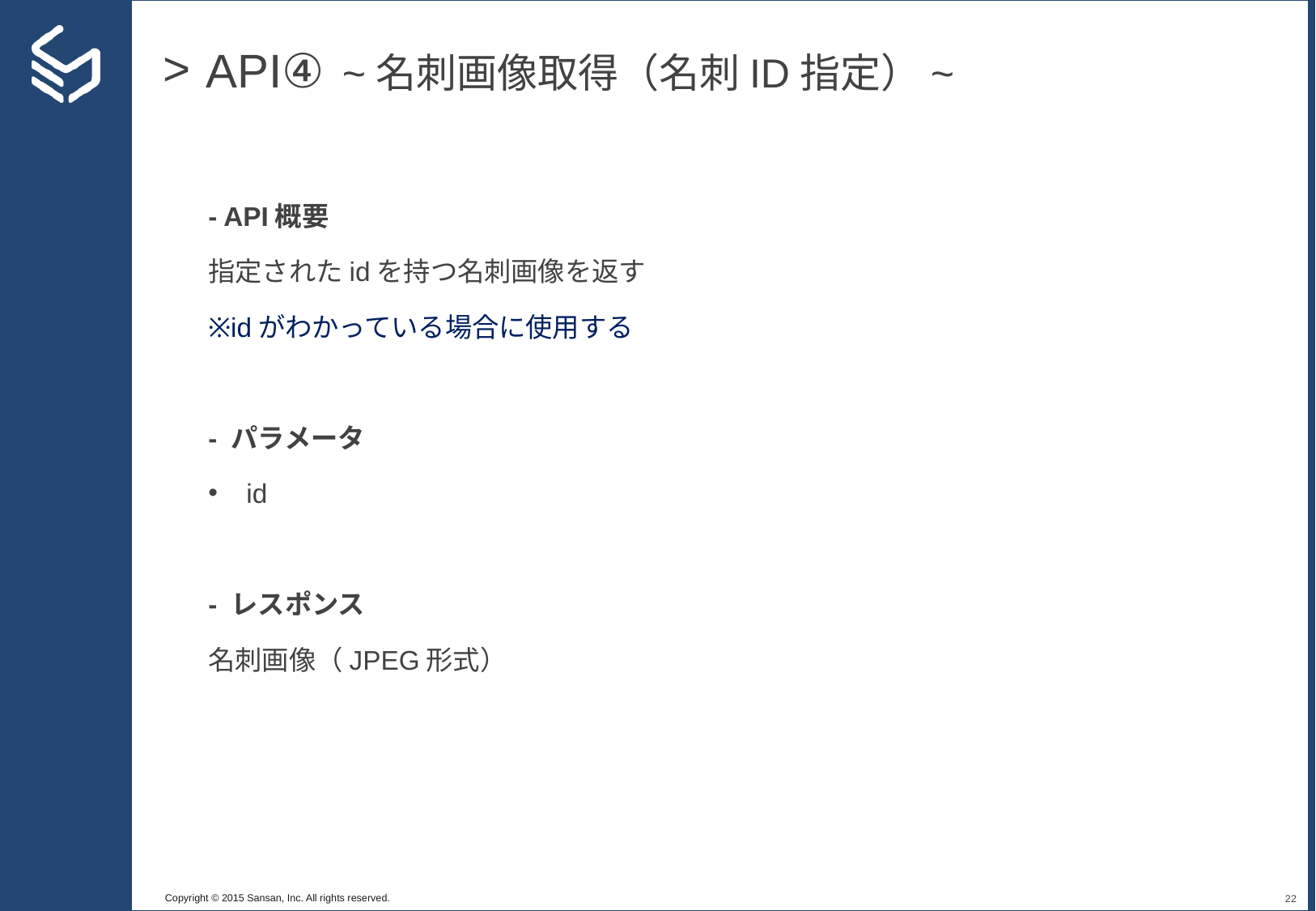

# API④ ~名刺画像取得（名刺ID指定）~
- API概要
指定されたidを持つ名刺画像を返す
※idがわかっている場合に使用する

- パラメータ
id

- レスポンス
名刺画像（JPEG形式）
22